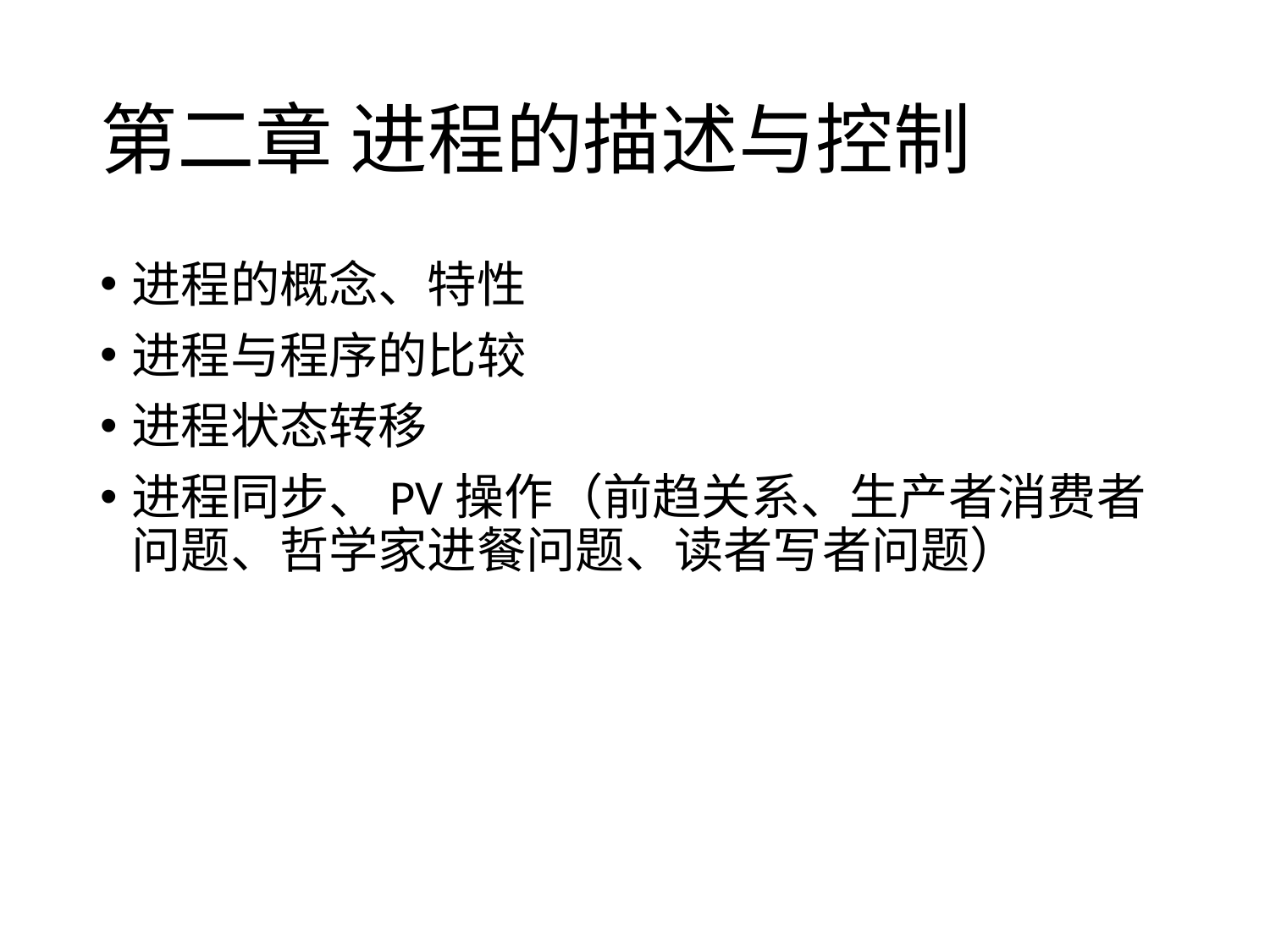

# 第二章 进程的描述与控制
进程的概念、特性
进程与程序的比较
进程状态转移
进程同步、PV操作（前趋关系、生产者消费者问题、哲学家进餐问题、读者写者问题）